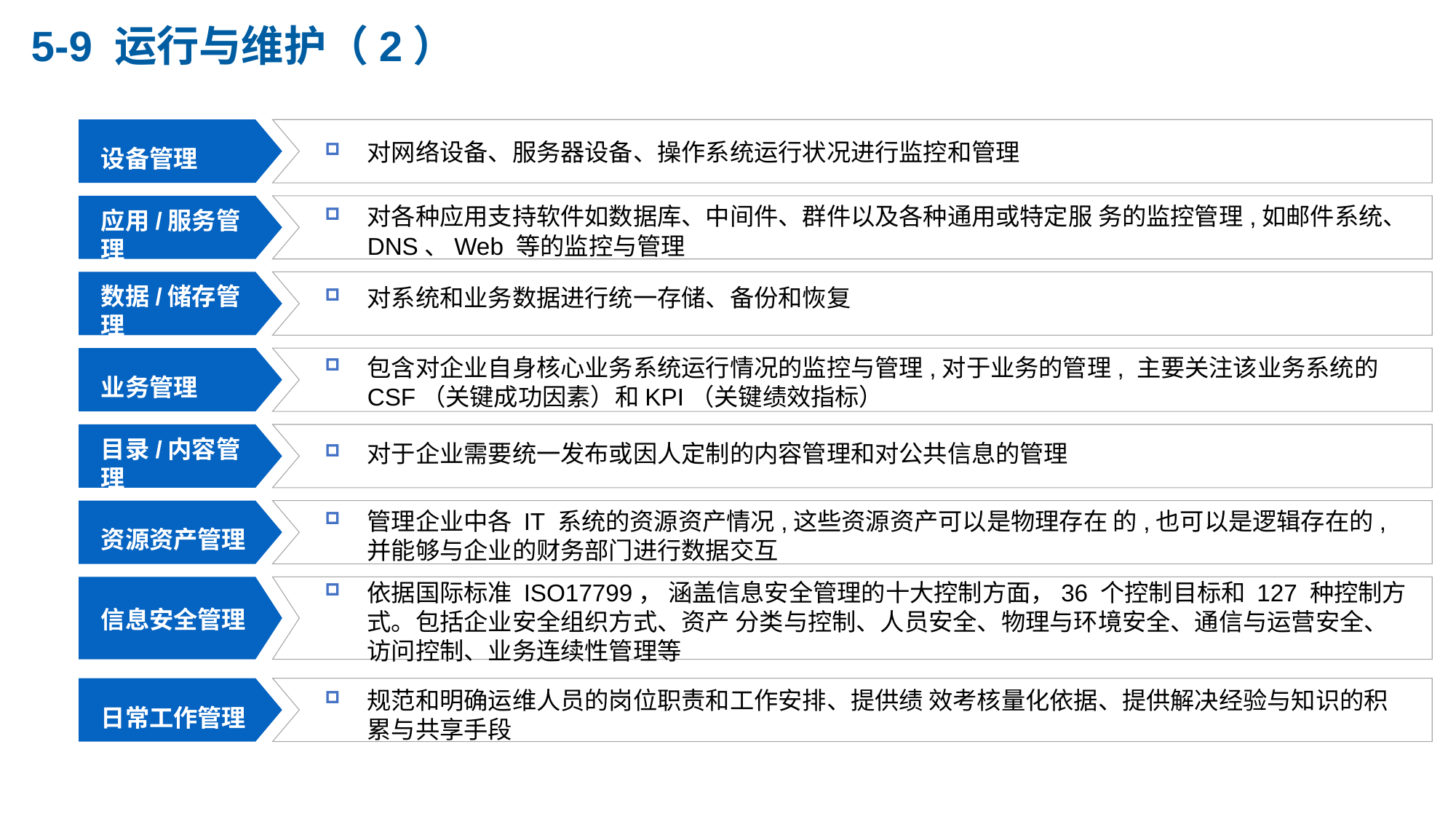

5-9 运行与维护（2）

对网络设备、服务器设备、操作系统运行状况进行监控和管理
设备管理

对各种应用支持软件如数据库、中间件、群件以及各种通用或特定服 务的监控管理,如邮件系统、DNS、Web 等的监控与管理
应用/服务管理

对系统和业务数据进行统一存储、备份和恢复
数据/储存管理

包含对企业自身核心业务系统运行情况的监控与管理,对于业务的管理, 主要关注该业务系统的 CSF（关键成功因素）和KPI（关键绩效指标）
业务管理

对于企业需要统一发布或因人定制的内容管理和对公共信息的管理
目录/内容管理

管理企业中各 IT 系统的资源资产情况,这些资源资产可以是物理存在 的,也可以是逻辑存在的,并能够与企业的财务部门进行数据交互
资源资产管理

信息安全管理
依据国际标准 ISO17799， 涵盖信息安全管理的十大控制方面，36 个控制目标和 127 种控制方式。包括企业安全组织方式、资产 分类与控制、人员安全、物理与环境安全、通信与运营安全、访问控制、业务连续性管理等

规范和明确运维人员的岗位职责和工作安排、提供绩 效考核量化依据、提供解决经验与知识的积累与共享手段
日常工作管理